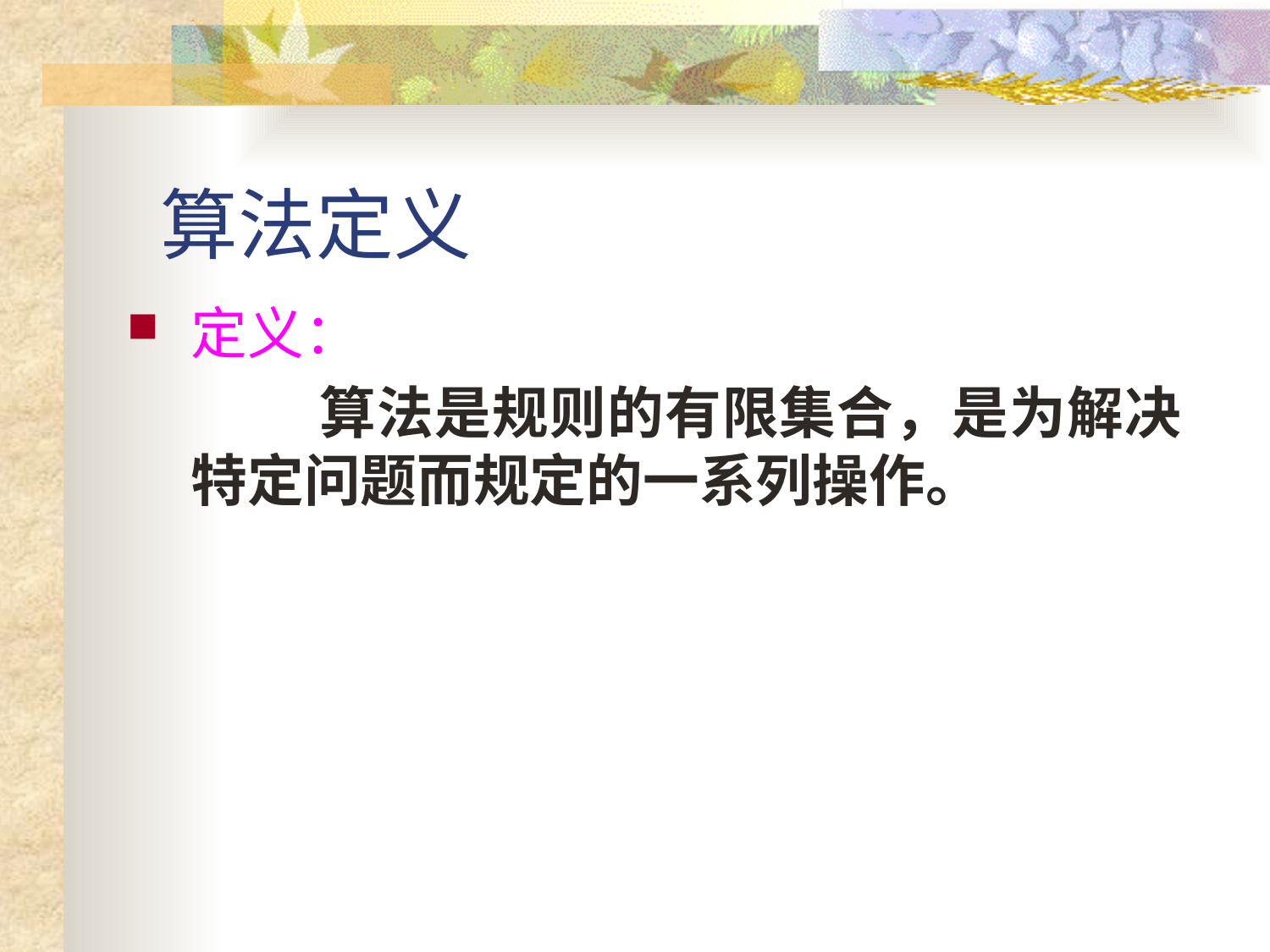

# 算法定义
定义：
		算法是规则的有限集合，是为解决特定问题而规定的一系列操作。